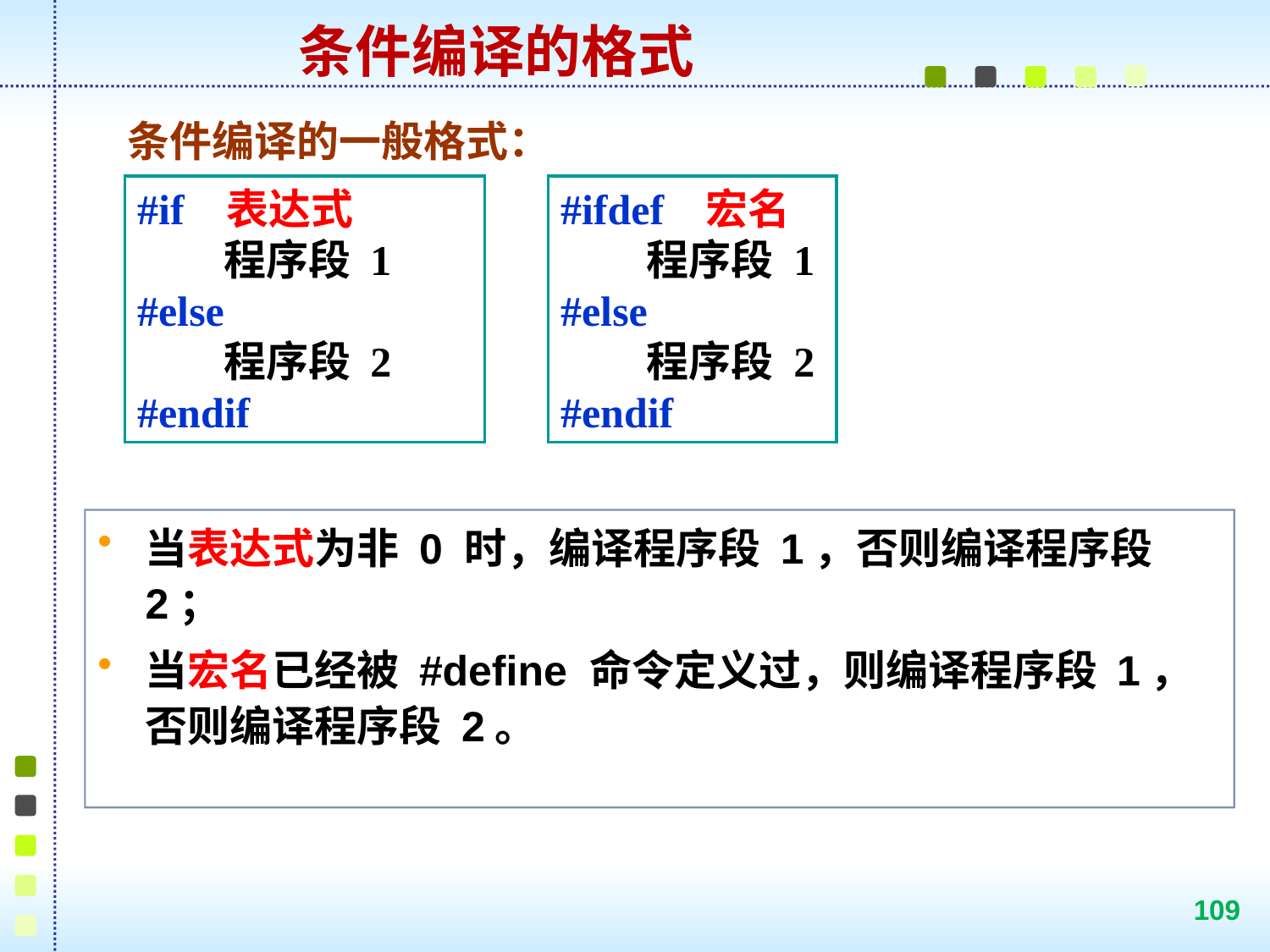

条件编译的格式
条件编译的一般格式：
#if   表达式
        程序段 1
#else
        程序段 2
#endif
#ifdef   宏名
        程序段 1
#else
        程序段 2
#endif
当表达式为非 0 时，编译程序段 1，否则编译程序段 2；
当宏名已经被 #define 命令定义过，则编译程序段 1，否则编译程序段 2。
109